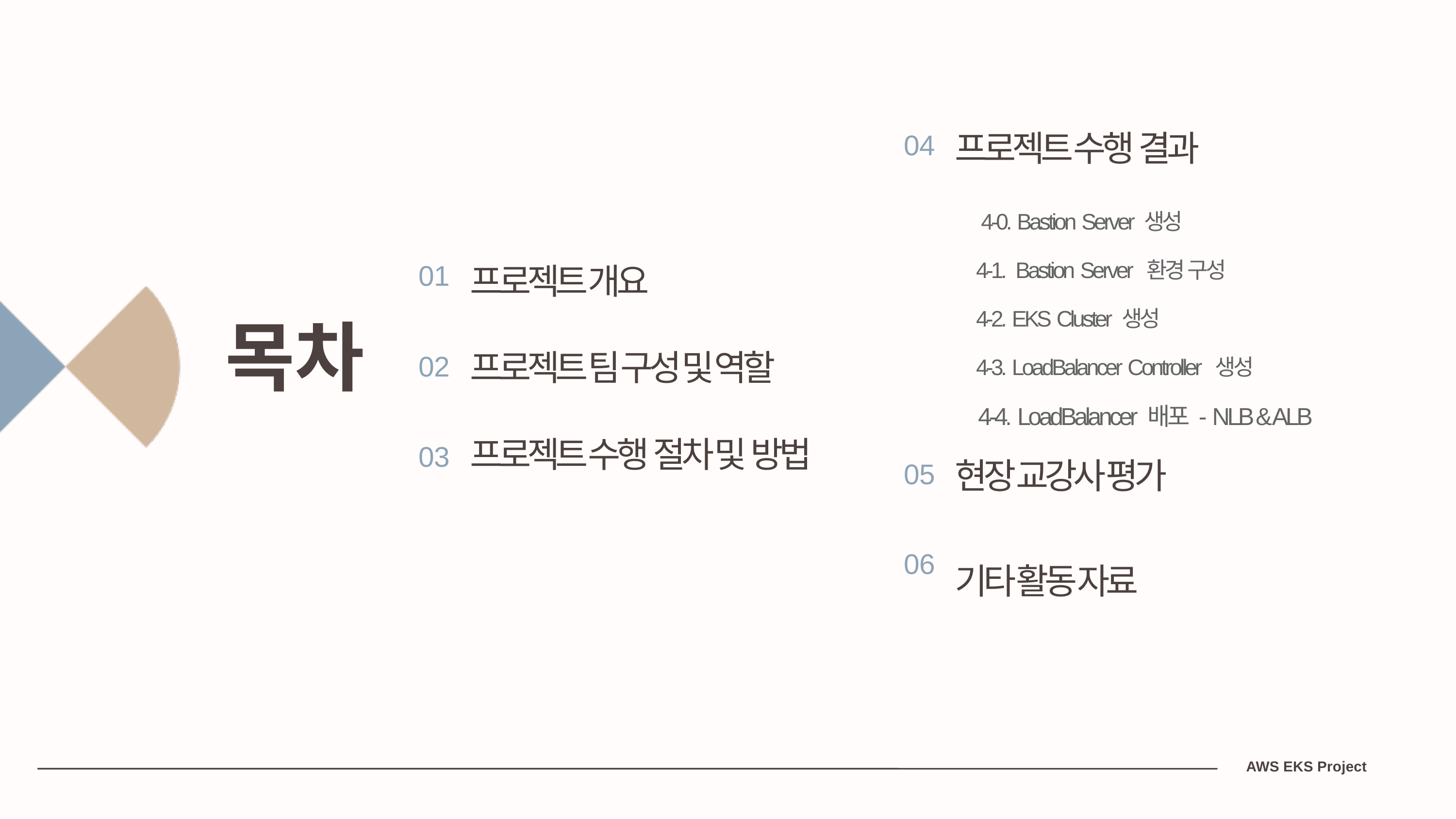

프로젝트 수행  결과

     4-0.  Bastion  Server 생성

     4-1.   Bastion  Server  환경  구성

     4-2.  EKS  Cluster 생성

     4-3.  LoadBalancer  Controller  생성

     4-4.  LoadBalancer 배포 -  NLB & ALB

현장 교강사 평가

기타 활동 자료
04

05

06

프로젝트 개요

프로젝트 팀 구성 및 역할

프로젝트 수행  절차 및  방법
01

02

03

목차
AWS EKS Project